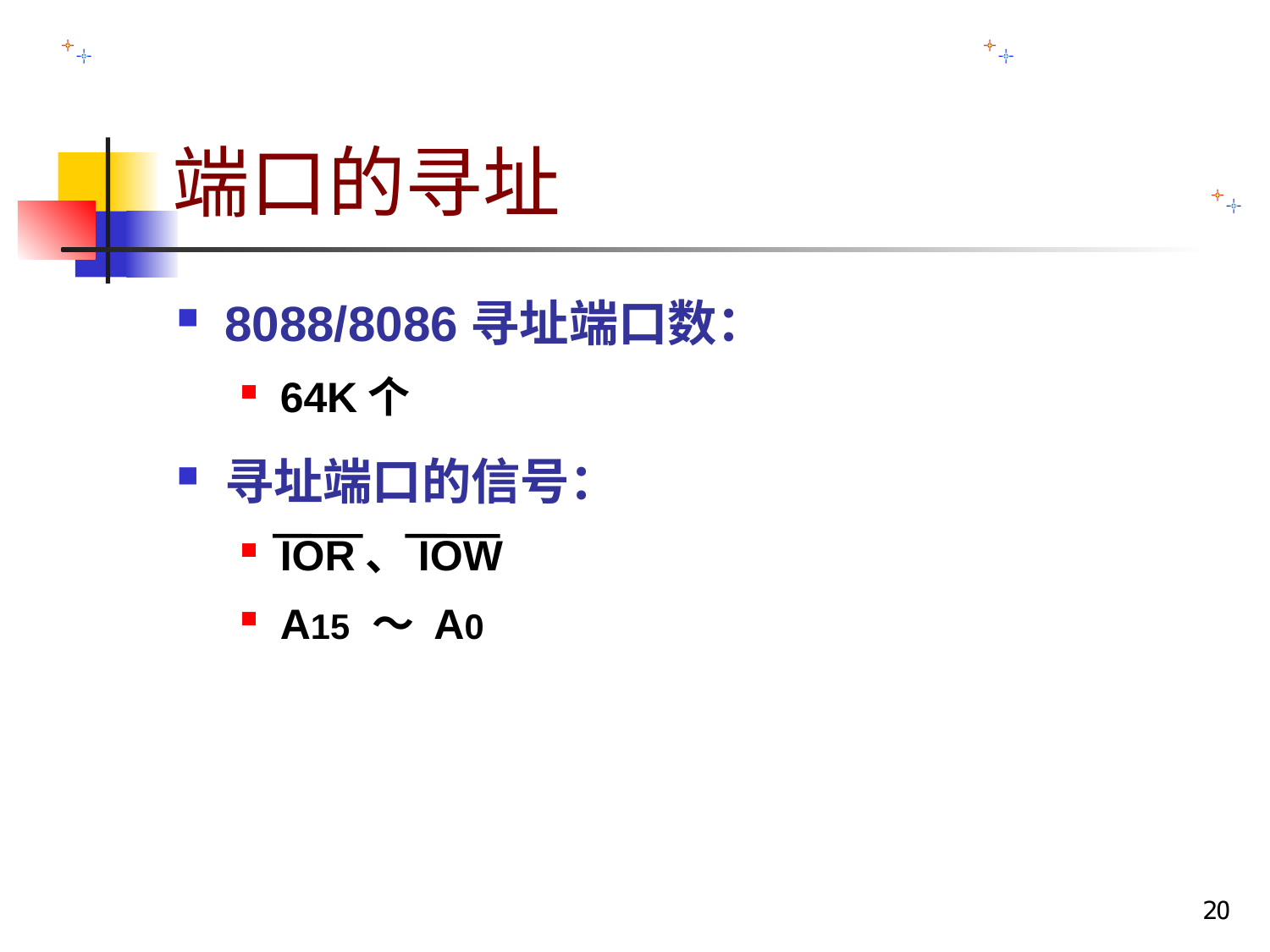

端口的寻址
8088/8086寻址端口数：
64K个
寻址端口的信号：
IOR、IOW
A15 ～ A0

20